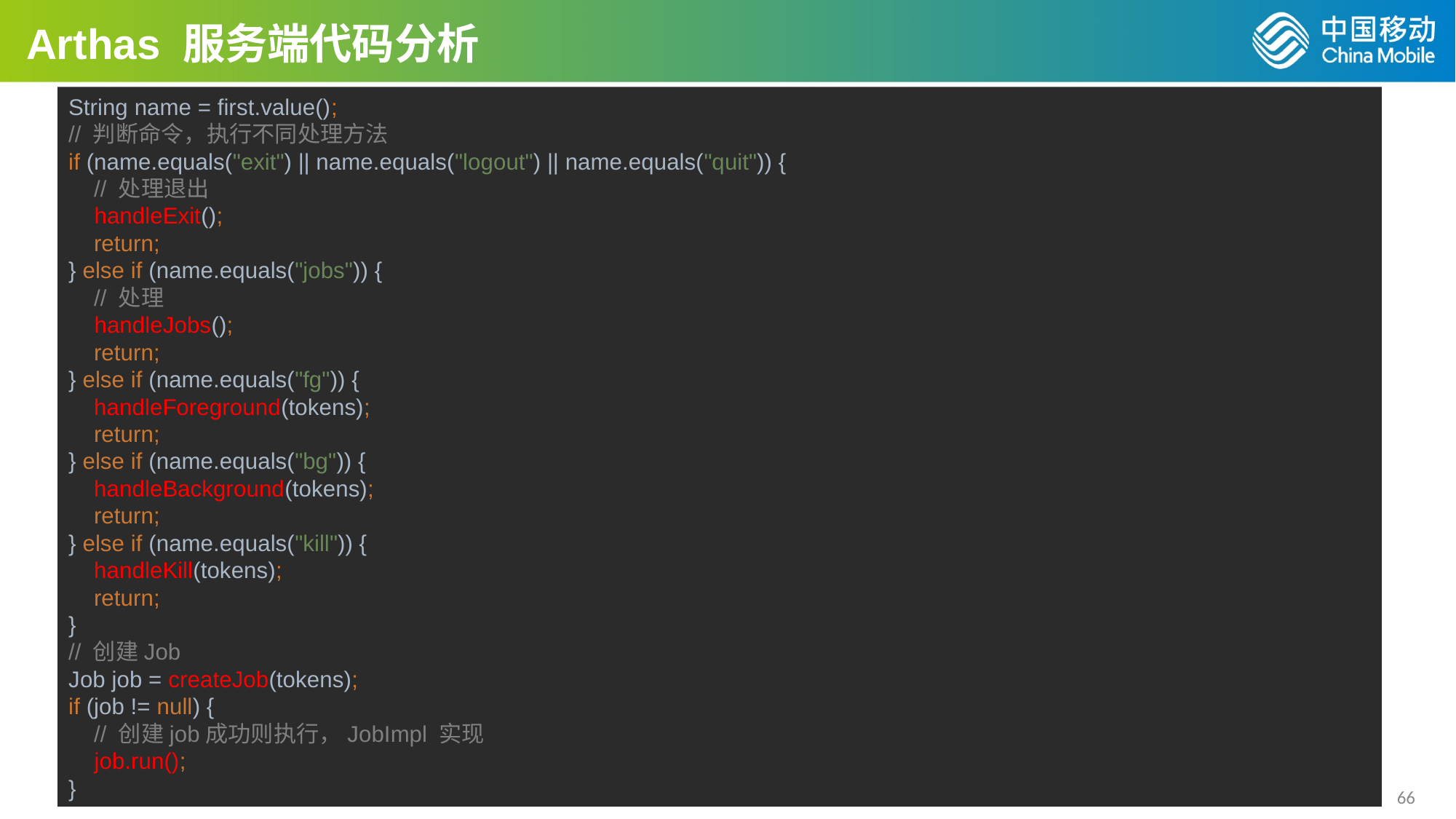

Arthas 服务端代码分析
String name = first.value();
// 判断命令，执行不同处理方法
if (name.equals("exit") || name.equals("logout") || name.equals("quit")) {
    // 处理退出
    handleExit();
    return;
} else if (name.equals("jobs")) {
    // 处理
    handleJobs();
    return;
} else if (name.equals("fg")) {
    handleForeground(tokens);
    return;
} else if (name.equals("bg")) {
    handleBackground(tokens);
    return;
} else if (name.equals("kill")) {
    handleKill(tokens);
    return;
}
// 创建Job
Job job = createJob(tokens);
if (job != null) {
    // 创建job成功则执行，JobImpl 实现
    job.run();
}